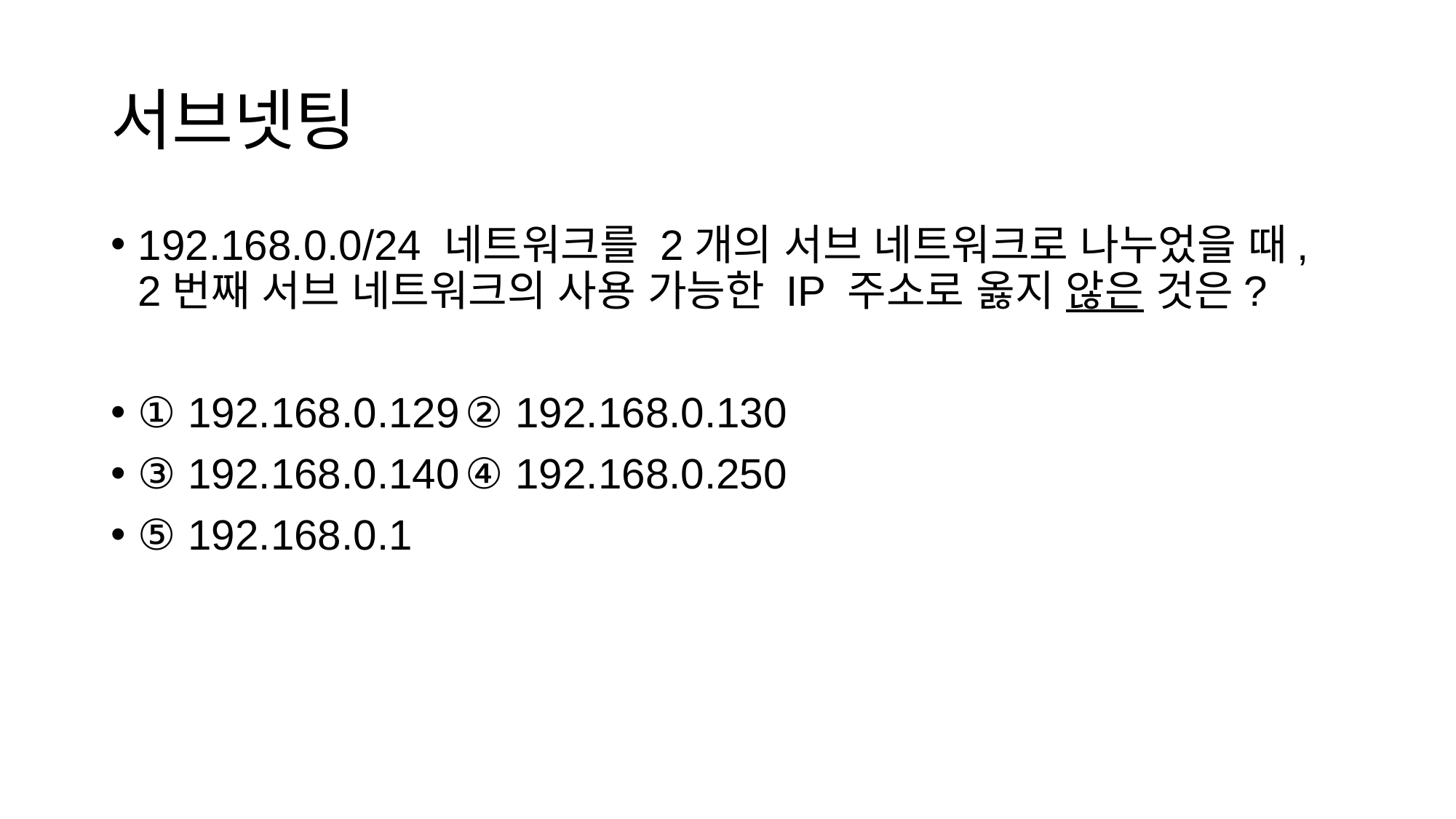

# 서브넷팅
192.168.0.0/24 네트워크를 2개의 서브 네트워크로 나누었을 때, 2번째 서브 네트워크의 사용 가능한 IP 주소로 옳지 않은 것은?

① 192.168.0.129	② 192.168.0.130
③ 192.168.0.140	④ 192.168.0.250
⑤ 192.168.0.1